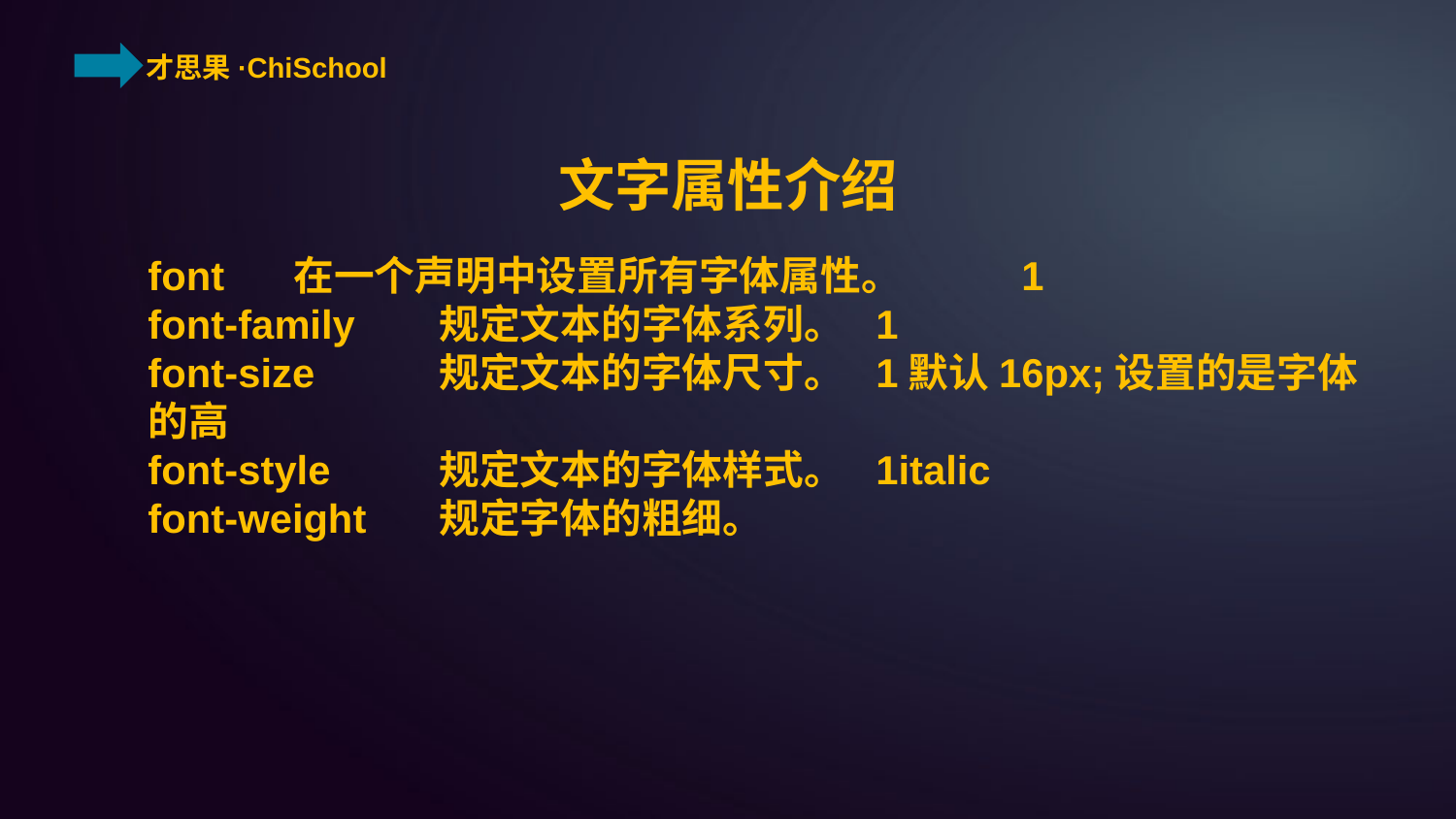

文字属性介绍

font	在一个声明中设置所有字体属性。	1
font-family	规定文本的字体系列。	1
font-size	规定文本的字体尺寸。	1默认16px;设置的是字体的高
font-style	规定文本的字体样式。	1italic
font-weight	规定字体的粗细。